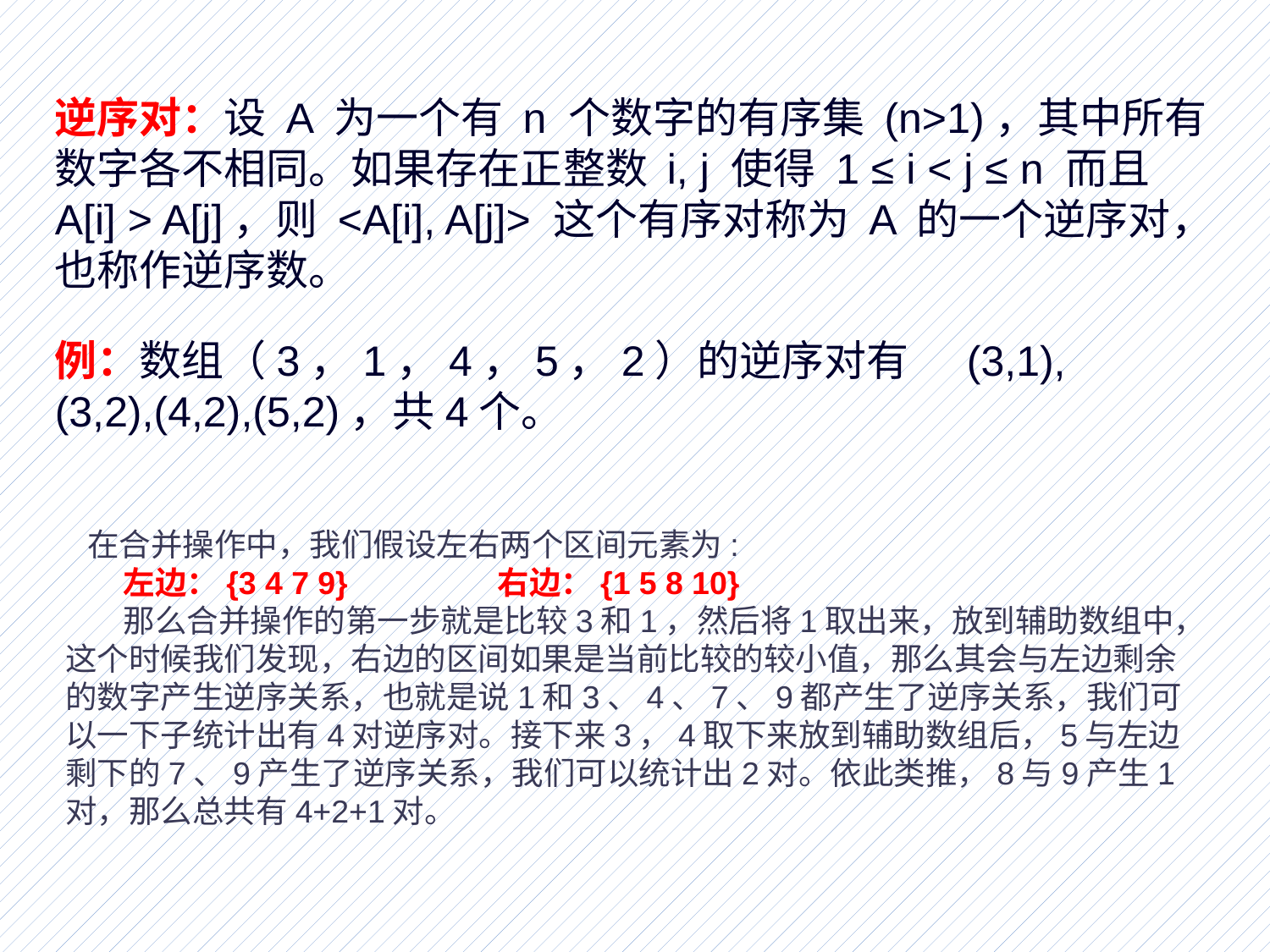

逆序对：设 A 为一个有 n 个数字的有序集 (n>1)，其中所有数字各不相同。如果存在正整数 i, j 使得 1 ≤ i < j ≤ n 而且 A[i] > A[j]，则 <A[i], A[j]> 这个有序对称为 A 的一个逆序对，也称作逆序数。
例：数组（3，1，4，5，2）的逆序对有     (3,1),(3,2),(4,2),(5,2)，共4个。
  在合并操作中，我们假设左右两个区间元素为:
       左边：{3 4 7 9}                右边：{1 5 8 10}
       那么合并操作的第一步就是比较3和1，然后将1取出来，放到辅助数组中，这个时候我们发现，右边的区间如果是当前比较的较小值，那么其会与左边剩余的数字产生逆序关系，也就是说1和3、4、7、9都产生了逆序关系，我们可以一下子统计出有4对逆序对。接下来3，4取下来放到辅助数组后，5与左边剩下的7、9产生了逆序关系，我们可以统计出2对。依此类推，8与9产生1对，那么总共有4+2+1对。